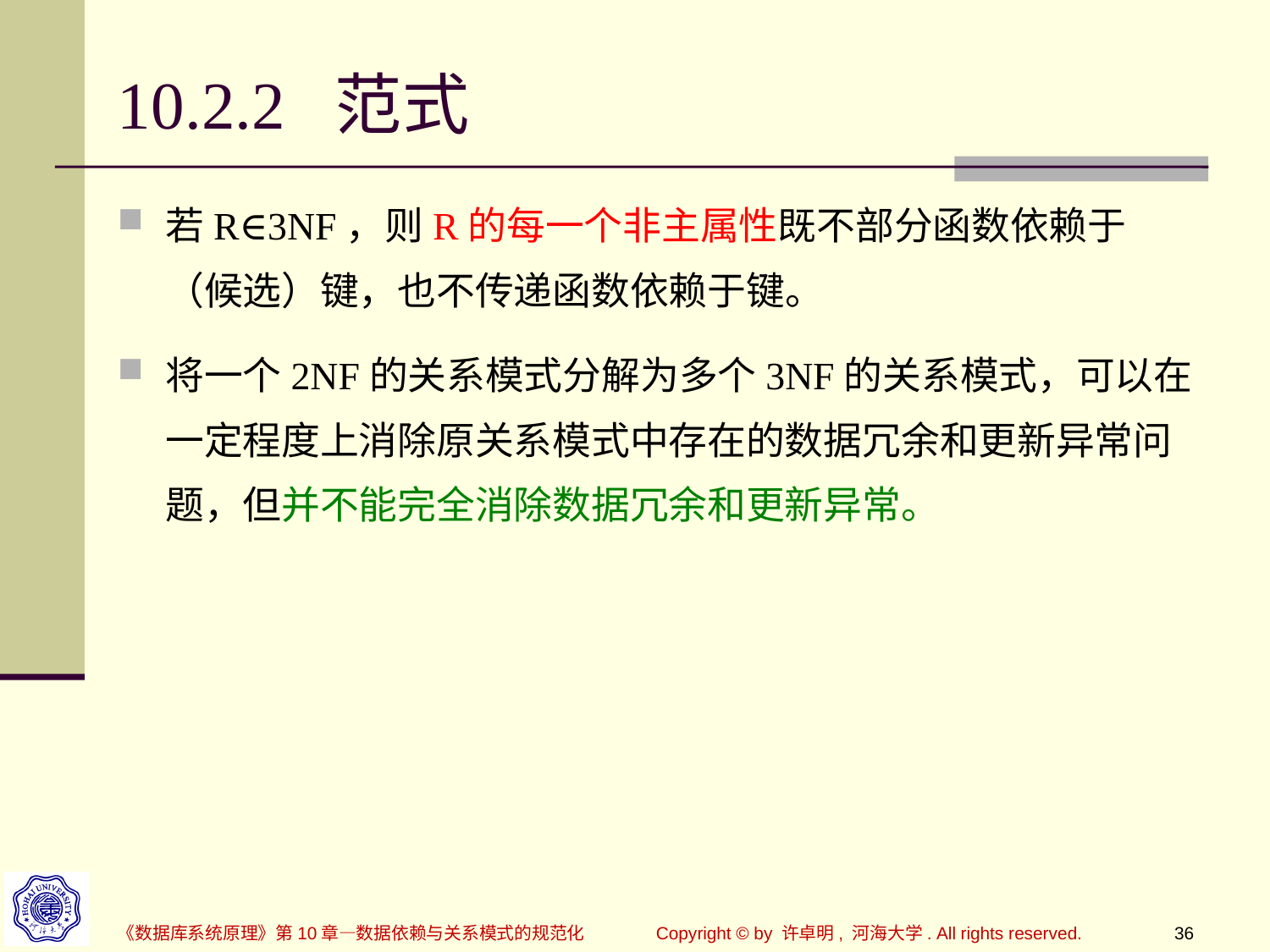

# 10.2.2  范式
若R∈3NF，则R的每一个非主属性既不部分函数依赖于（候选）键，也不传递函数依赖于键。
将一个2NF的关系模式分解为多个3NF的关系模式，可以在一定程度上消除原关系模式中存在的数据冗余和更新异常问题，但并不能完全消除数据冗余和更新异常。
《数据库系统原理》第10章—数据依赖与关系模式的规范化
Copyright © by 许卓明, 河海大学. All rights reserved.
36